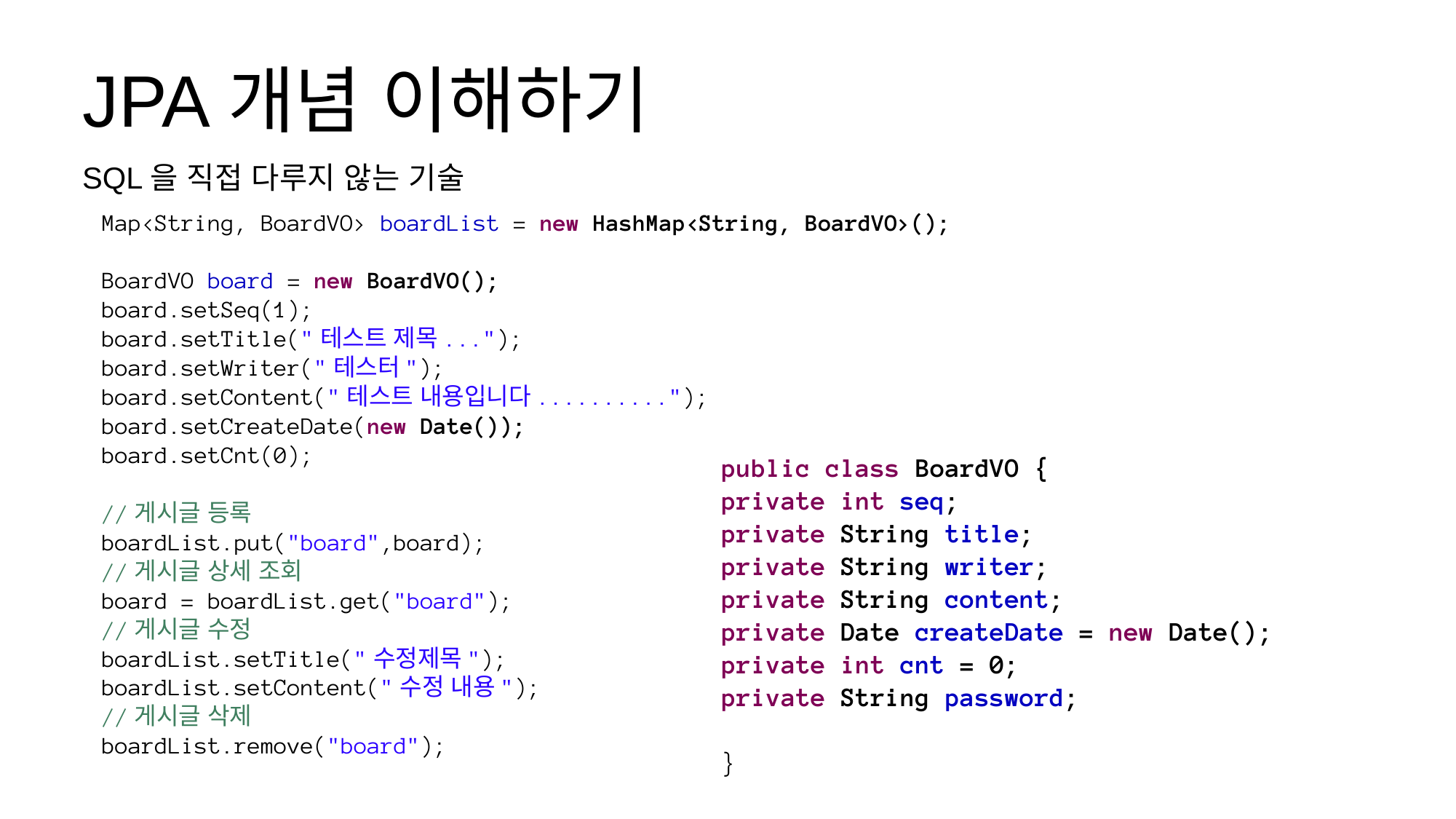

JPA개념 이해하기
SQL을 직접 다루지 않는 기술
Map<String, BoardVO> boardList = new HashMap<String, BoardVO>();

BoardVO board = new BoardVO();
board.setSeq(1);
board.setTitle("테스트 제목...");
board.setWriter("테스터");
board.setContent("테스트 내용입니다..........");
board.setCreateDate(new Date());
board.setCnt(0);

//게시글 등록
boardList.put("board",board);
//게시글 상세 조회
board = boardList.get("board");
//게시글 수정
boardList.setTitle("수정제목");
boardList.setContent("수정 내용");
//게시글 삭제
boardList.remove("board");
public class BoardVO {
private int seq;
private String title;
private String writer;
private String content;
private Date createDate = new Date();
private int cnt = 0;
private String password;

}